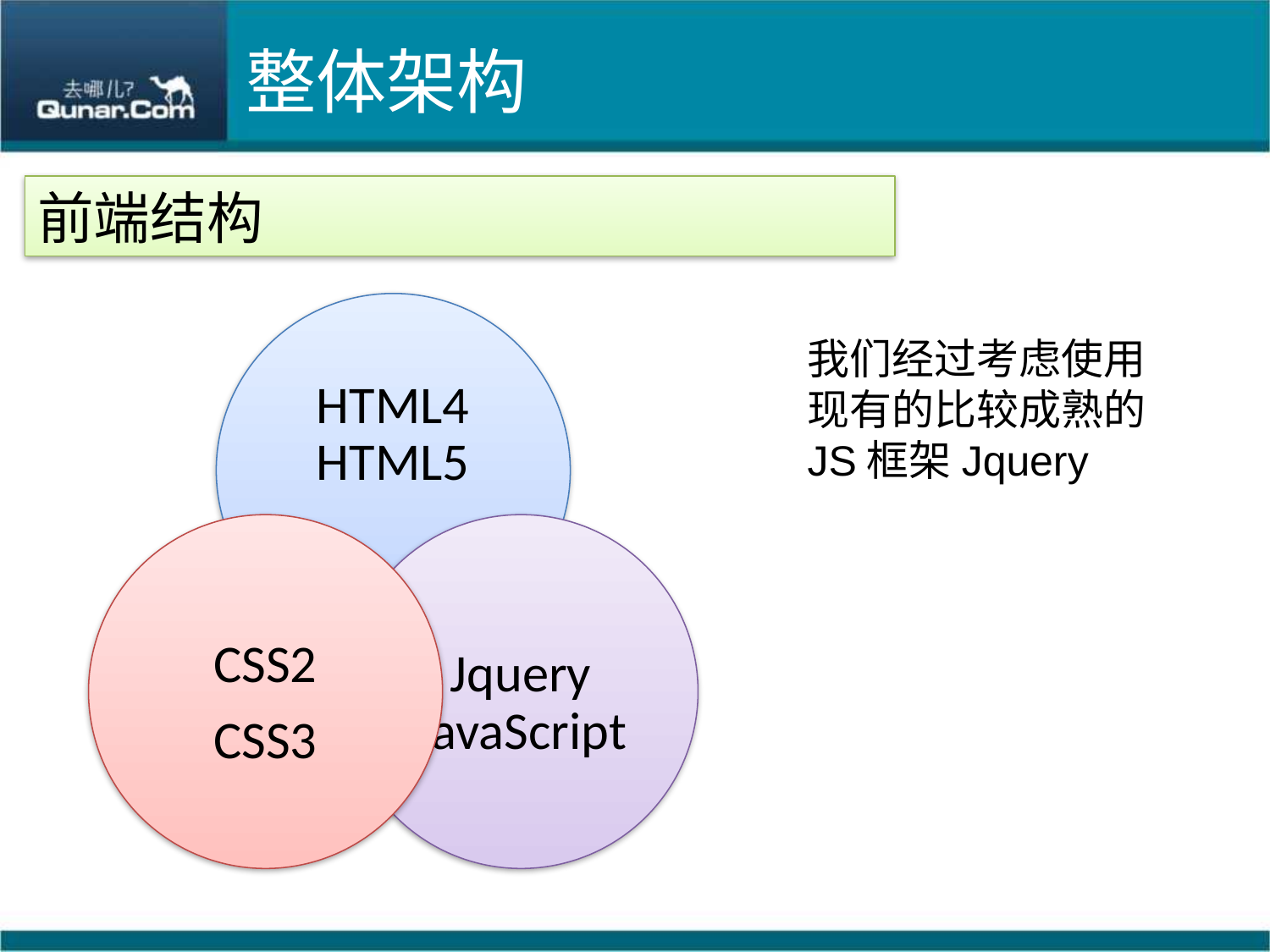

# 整体架构
前端结构
HTML4
HTML5
Jquery
JavaScript
CSS2
CSS3
我们经过考虑使用现有的比较成熟的JS框架Jquery